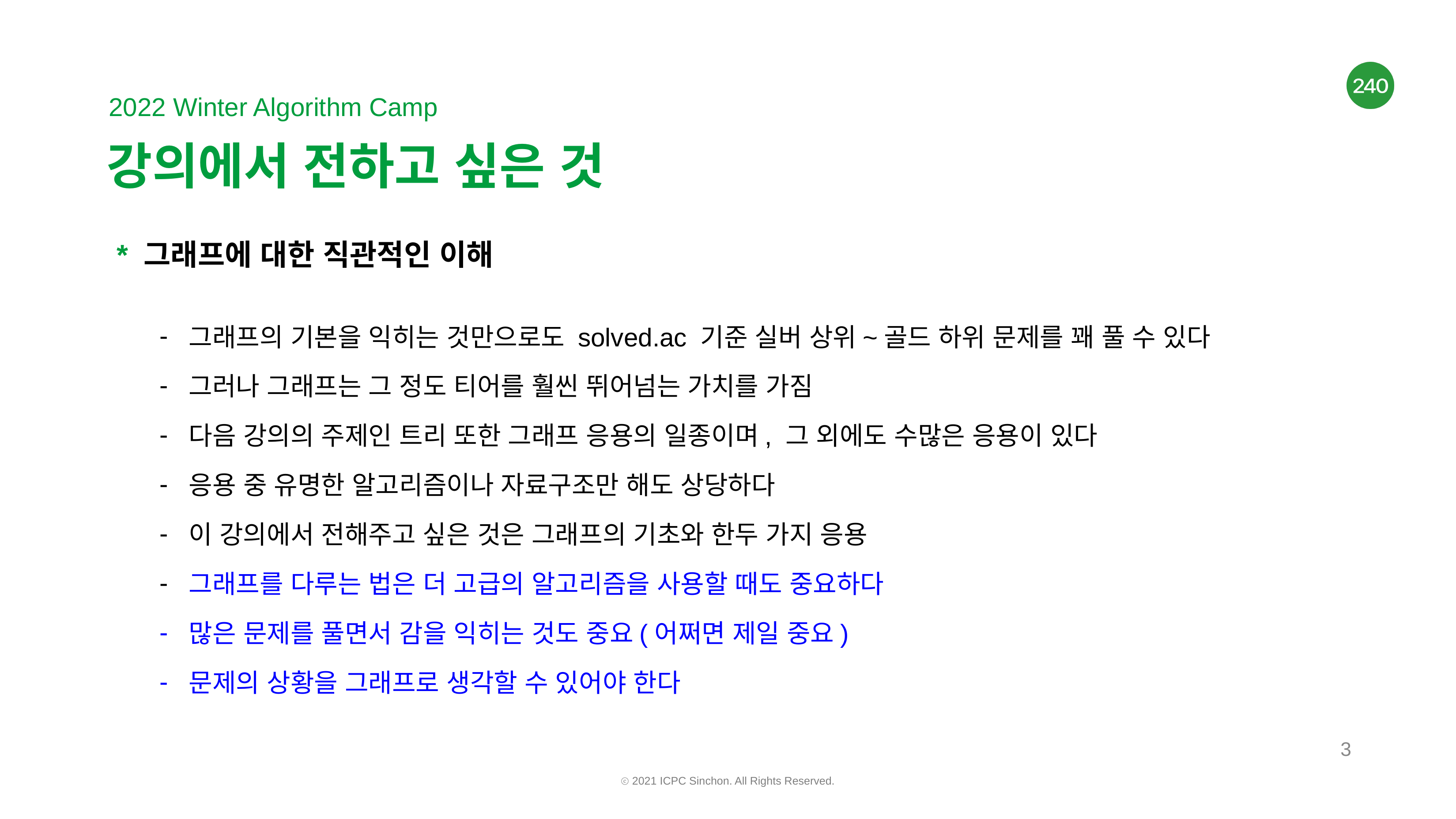

# 강의에서 전하고 싶은 것
* 그래프에 대한 직관적인 이해
그래프의 기본을 익히는 것만으로도 solved.ac 기준 실버 상위~골드 하위 문제를 꽤 풀 수 있다
그러나 그래프는 그 정도 티어를 훨씬 뛰어넘는 가치를 가짐
다음 강의의 주제인 트리 또한 그래프 응용의 일종이며, 그 외에도 수많은 응용이 있다
응용 중 유명한 알고리즘이나 자료구조만 해도 상당하다
이 강의에서 전해주고 싶은 것은 그래프의 기초와 한두 가지 응용
그래프를 다루는 법은 더 고급의 알고리즘을 사용할 때도 중요하다
많은 문제를 풀면서 감을 익히는 것도 중요(어쩌면 제일 중요)
문제의 상황을 그래프로 생각할 수 있어야 한다
3
ⓒ 2021 ICPC Sinchon. All Rights Reserved.